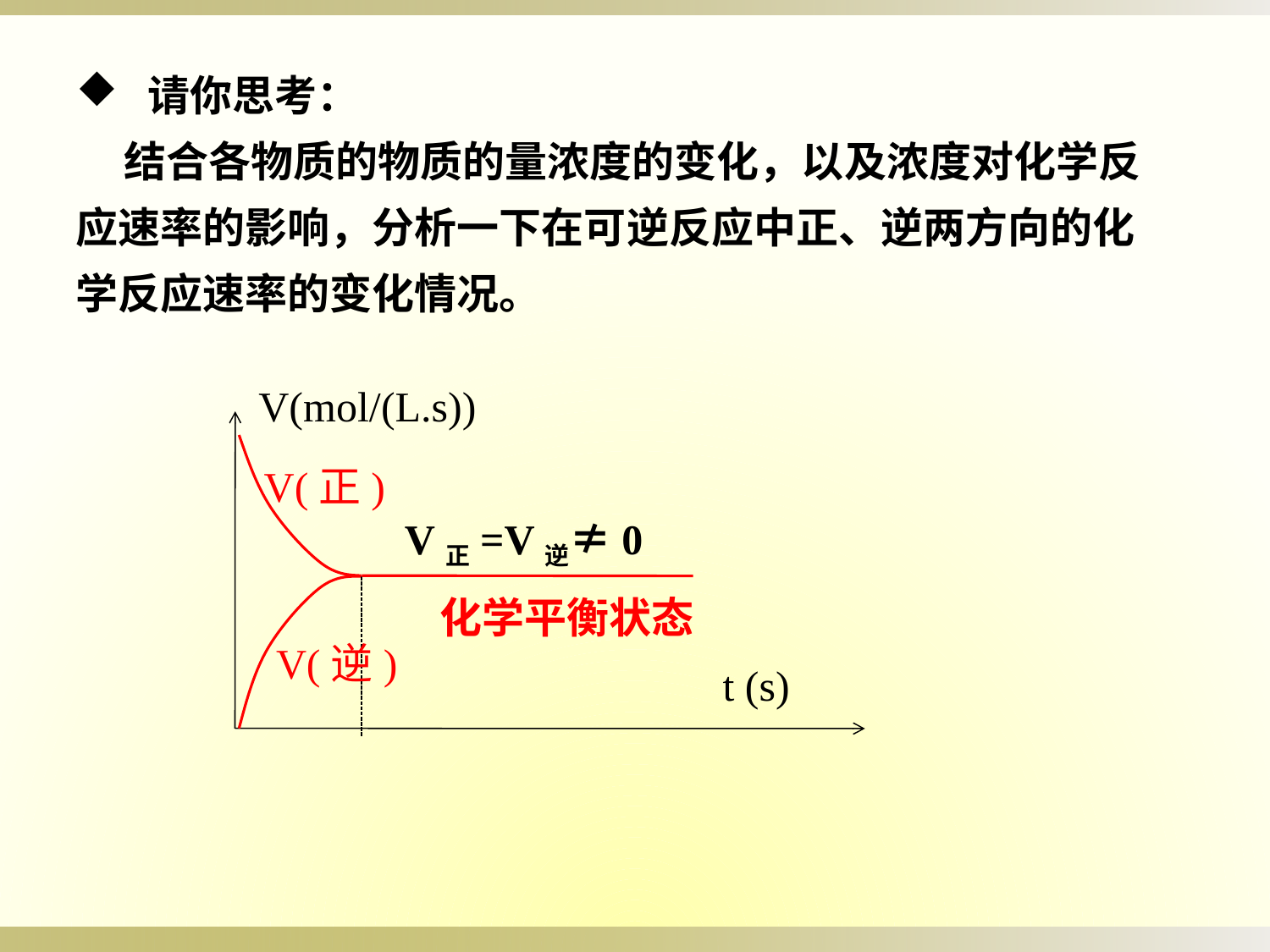

请你思考：
    结合各物质的物质的量浓度的变化，以及浓度对化学反应速率的影响，分析一下在可逆反应中正、逆两方向的化学反应速率的变化情况。
V(mol/(L.s))
t (s)

V(正)
V(逆)

V正=V逆≠0
化学平衡状态